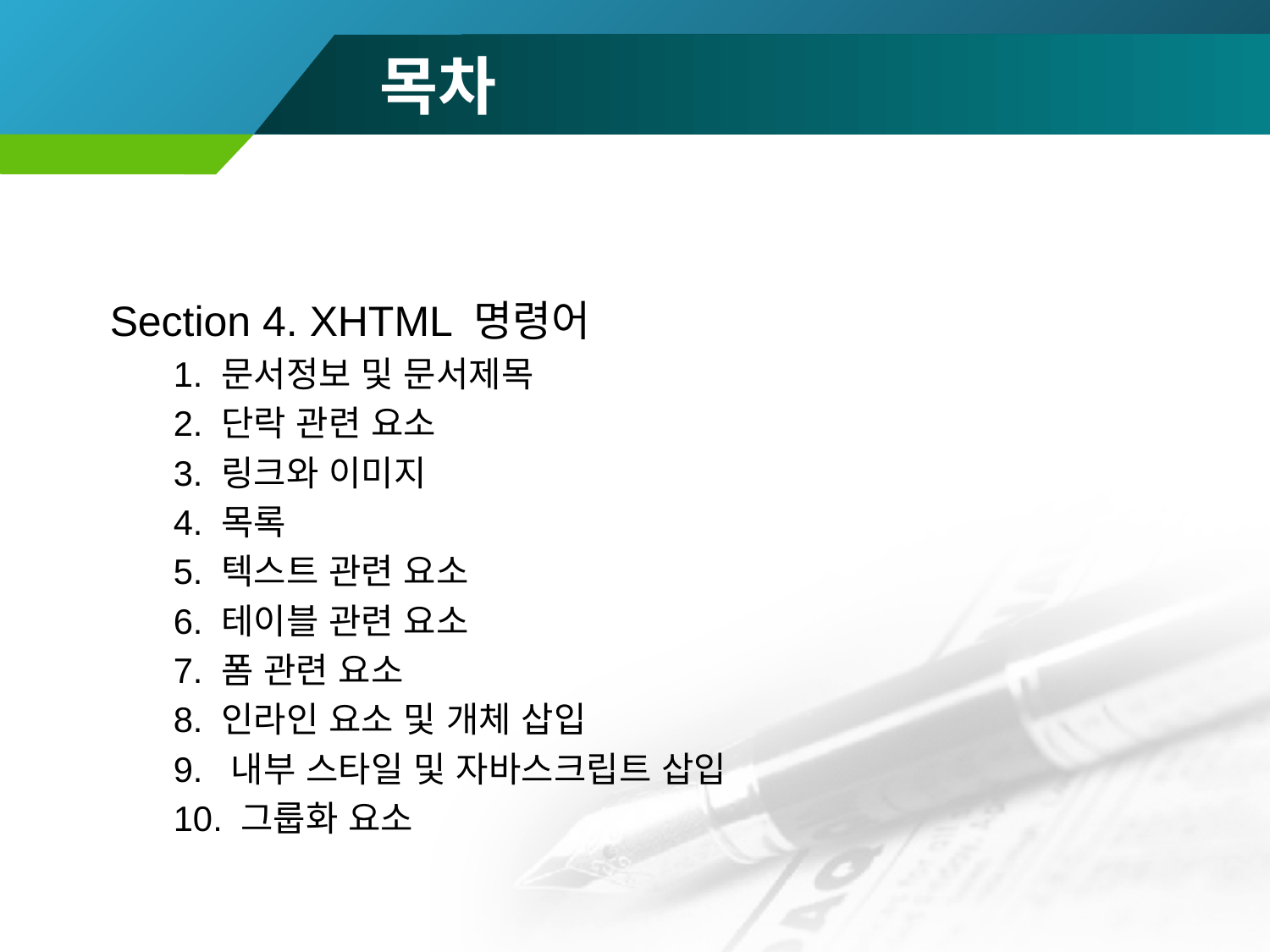

# 목차
Section 4. XHTML 명령어
1. 문서정보 및 문서제목
2. 단락 관련 요소
3. 링크와 이미지
4. 목록
5. 텍스트 관련 요소
6. 테이블 관련 요소
7. 폼 관련 요소
8. 인라인 요소 및 개체 삽입
9.  내부 스타일 및 자바스크립트 삽입
10. 그룹화 요소